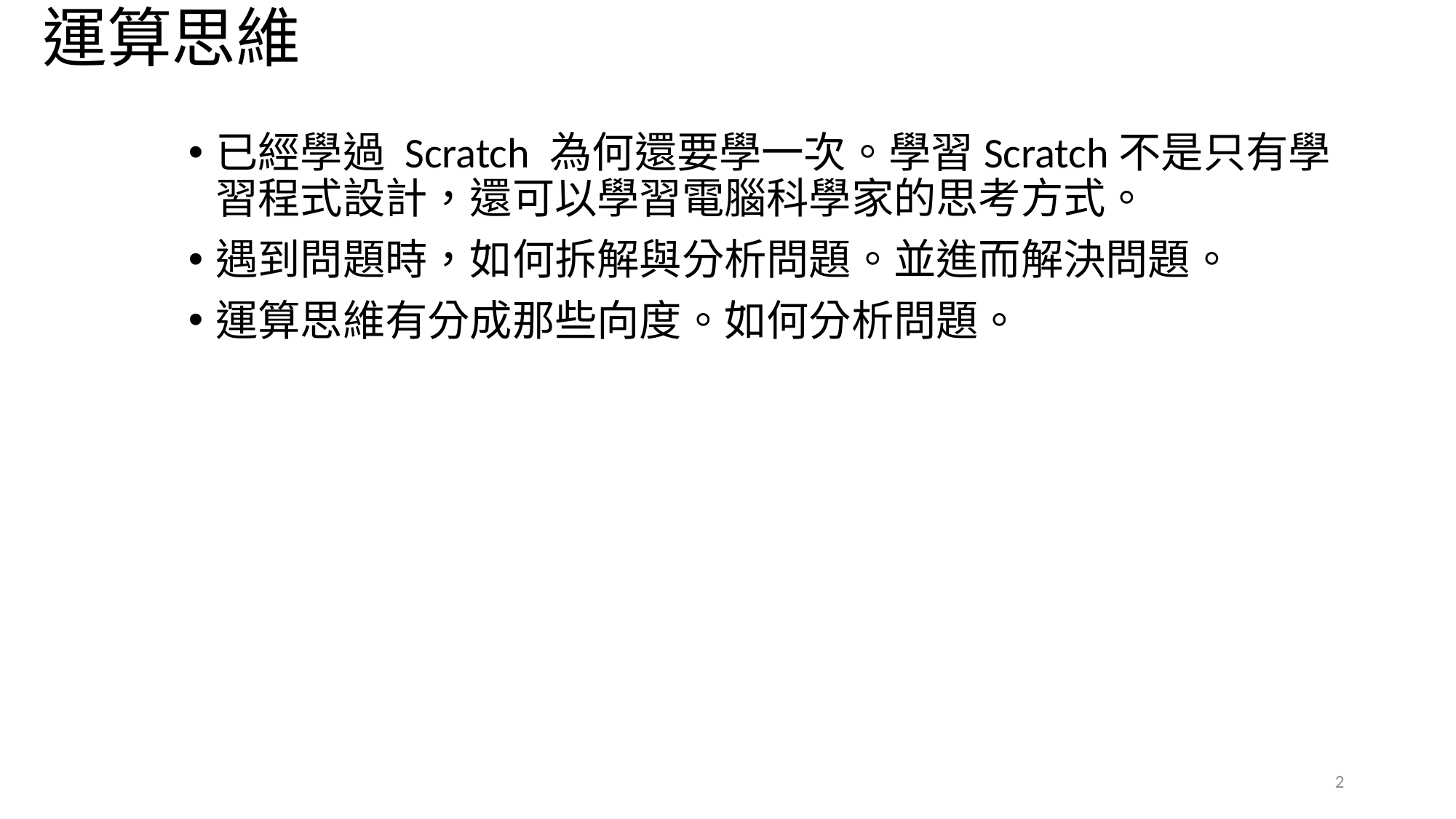

# 運算思維
已經學過 Scratch 為何還要學一次。學習Scratch不是只有學習程式設計，還可以學習電腦科學家的思考方式。
遇到問題時，如何拆解與分析問題。並進而解決問題。
運算思維有分成那些向度。如何分析問題。
2